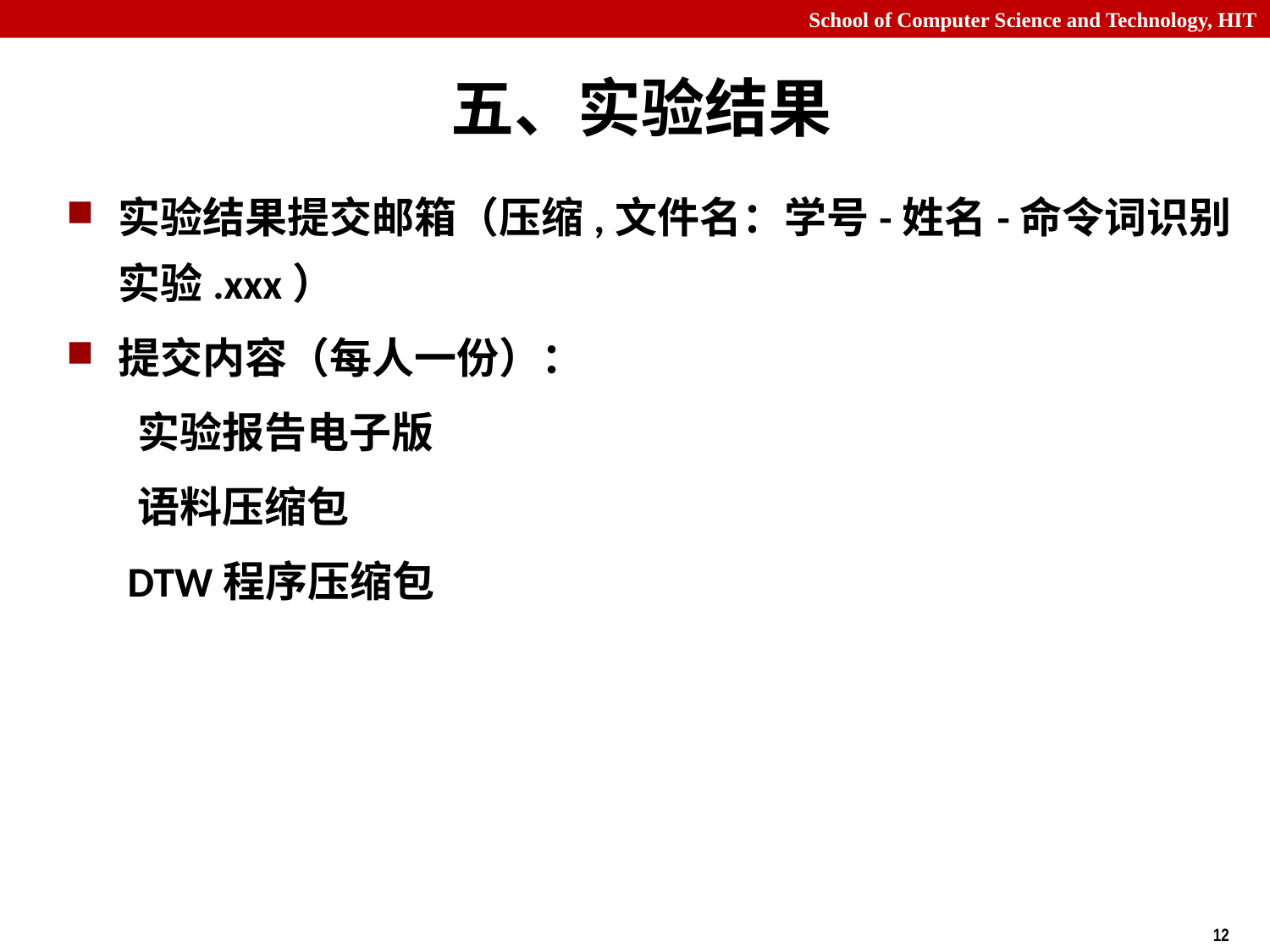

# 五、实验结果
实验结果提交邮箱（压缩,文件名：学号-姓名-命令词识别实验.xxx）
提交内容（每人一份）：
      实验报告电子版
      语料压缩包
      DTW程序压缩包